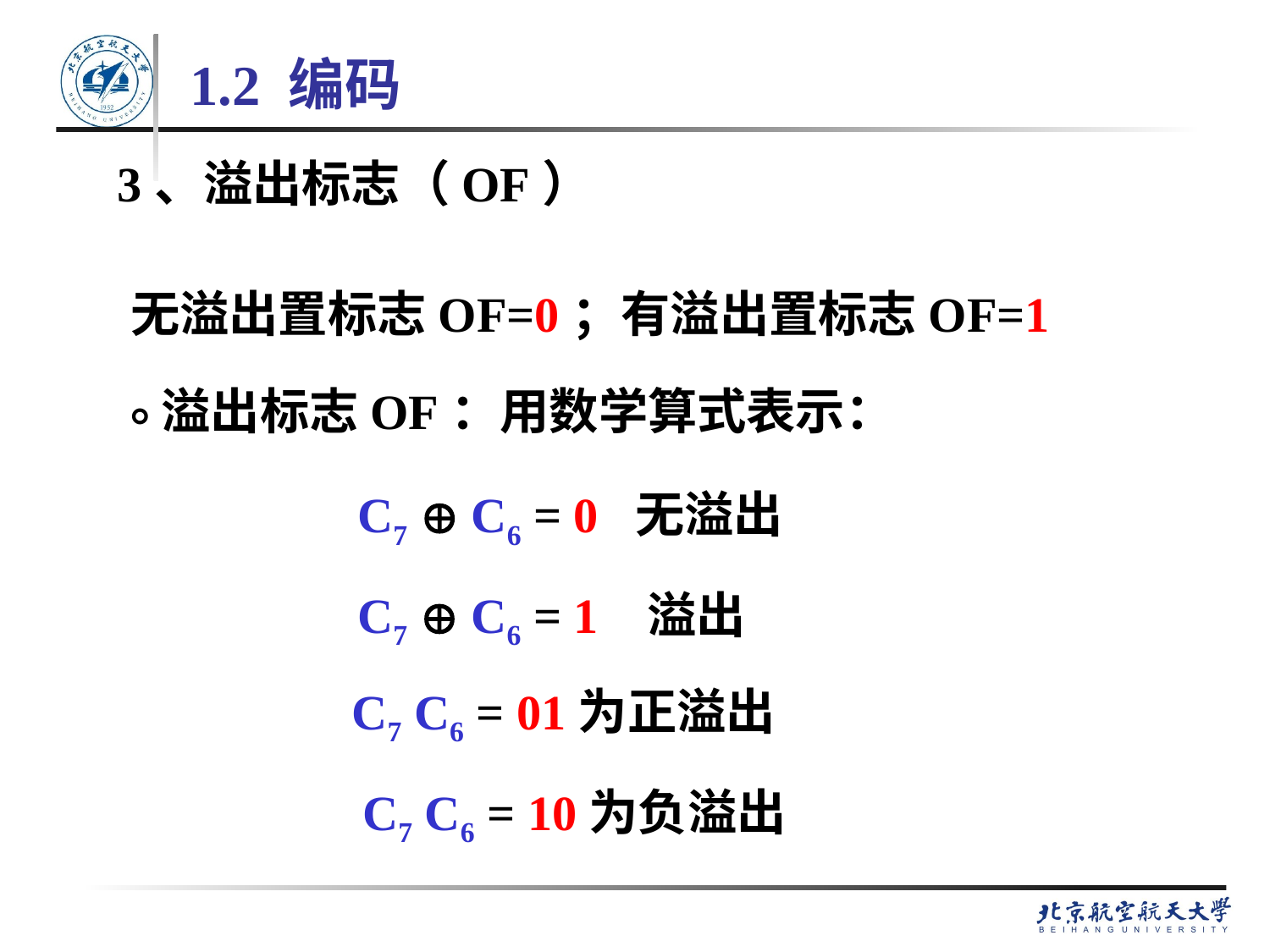

1.2 编码
3、溢出标志（OF）
无溢出置标志OF=0；有溢出置标志OF=1  。
溢出标志OF：用数学算式表示：
 C7 ⊕ C6 = 0  无溢出
 C7 ⊕ C6 = 1   溢出
C7 C6 = 01为正溢出
C7 C6 = 10为负溢出
38